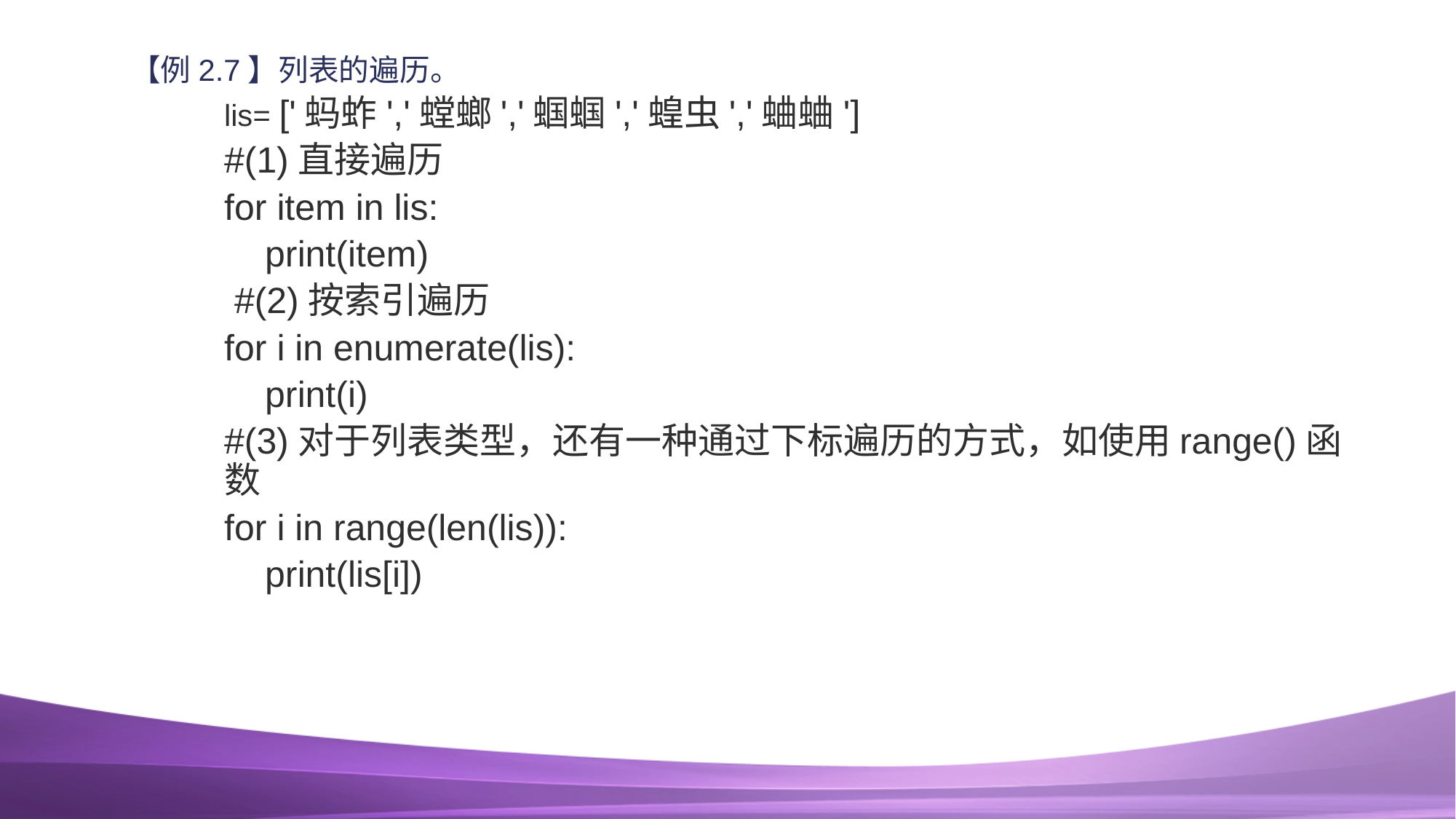

【例2.7】列表的遍历。
lis= ['蚂蚱','螳螂','蝈蝈','蝗虫','蛐蛐']
#(1)直接遍历
for item in lis:
    print(item)
 #(2)按索引遍历
for i in enumerate(lis):
    print(i)
#(3)对于列表类型，还有一种通过下标遍历的方式，如使用range()函数
for i in range(len(lis)):
    print(lis[i])